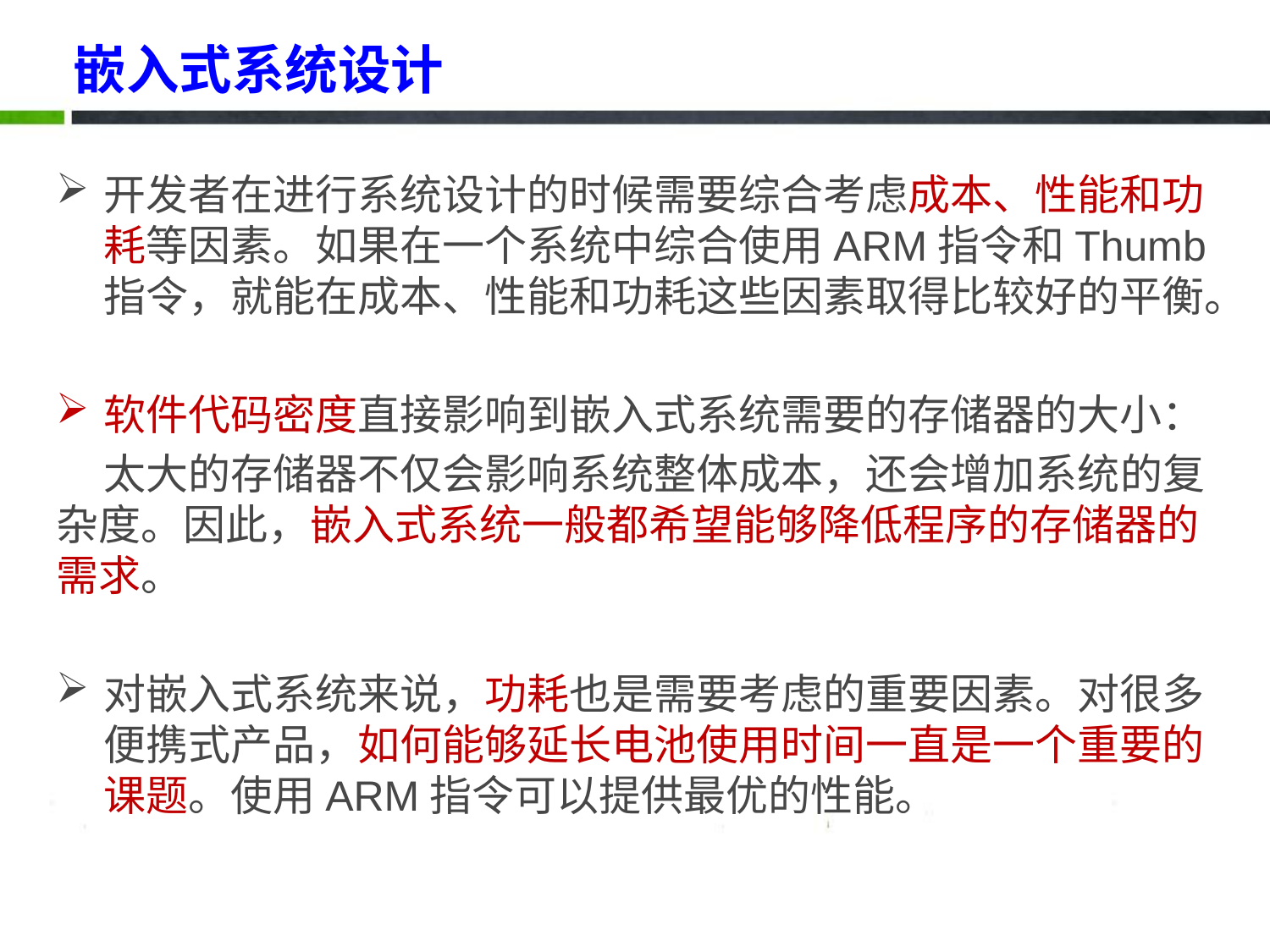

# 嵌入式系统设计
开发者在进行系统设计的时候需要综合考虑成本、性能和功耗等因素。如果在一个系统中综合使用ARM指令和Thumb指令，就能在成本、性能和功耗这些因素取得比较好的平衡。

软件代码密度直接影响到嵌入式系统需要的存储器的大小：
    太大的存储器不仅会影响系统整体成本，还会增加系统的复杂度。因此，嵌入式系统一般都希望能够降低程序的存储器的需求。

对嵌入式系统来说，功耗也是需要考虑的重要因素。对很多便携式产品，如何能够延长电池使用时间一直是一个重要的课题。使用ARM指令可以提供最优的性能。

17